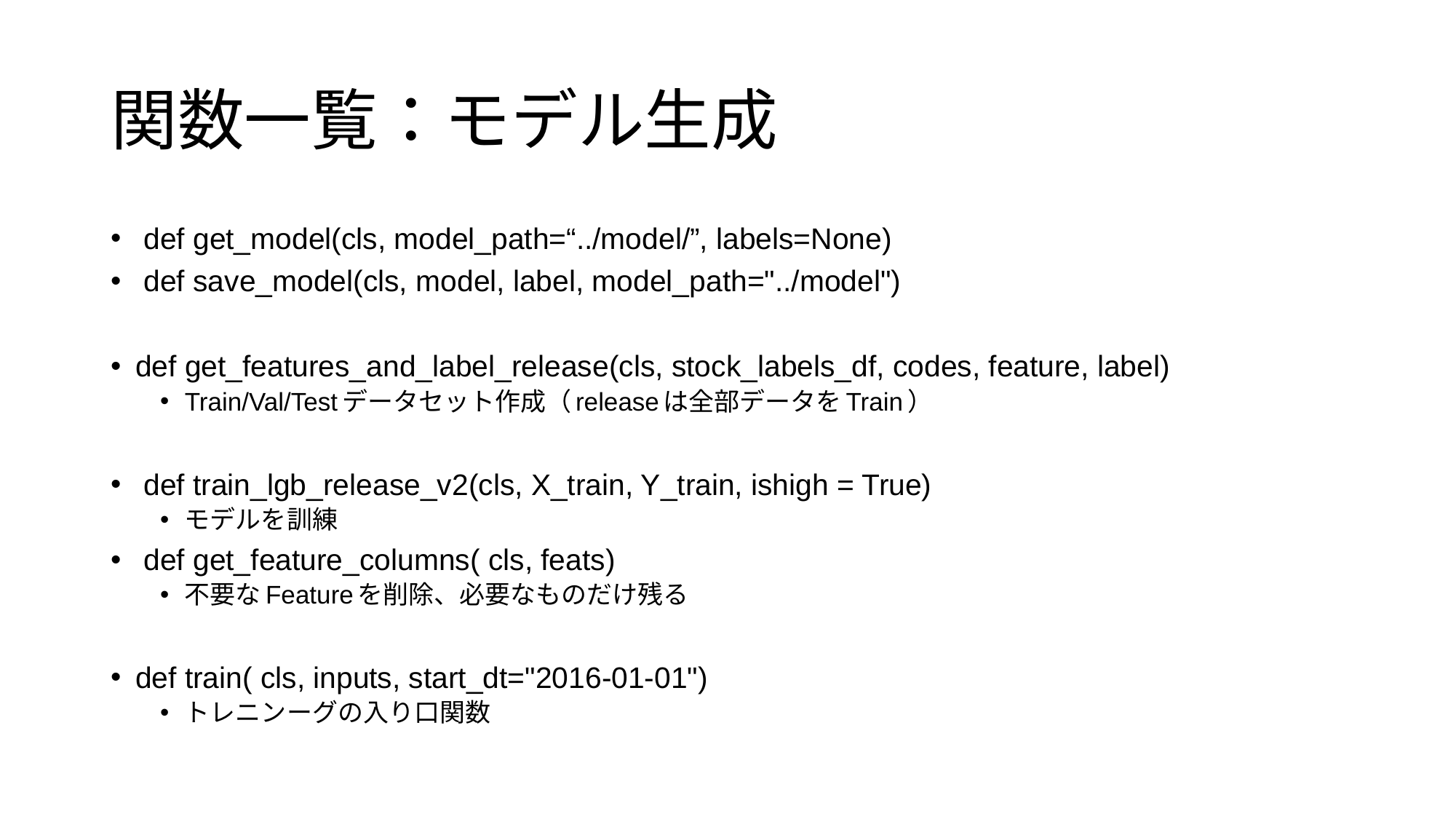

# 関数一覧：モデル生成
 def get_model(cls, model_path=“../model/”, labels=None)
 def save_model(cls, model, label, model_path="../model")

def get_features_and_label_release(cls, stock_labels_df, codes, feature, label)
Train/Val/Testデータセット作成（releaseは全部データをTrain）

 def train_lgb_release_v2(cls, X_train, Y_train, ishigh = True)
モデルを訓練
 def get_feature_columns( cls, feats)
不要なFeatureを削除、必要なものだけ残る

def train( cls, inputs, start_dt="2016-01-01")
トレニンーグの入り口関数